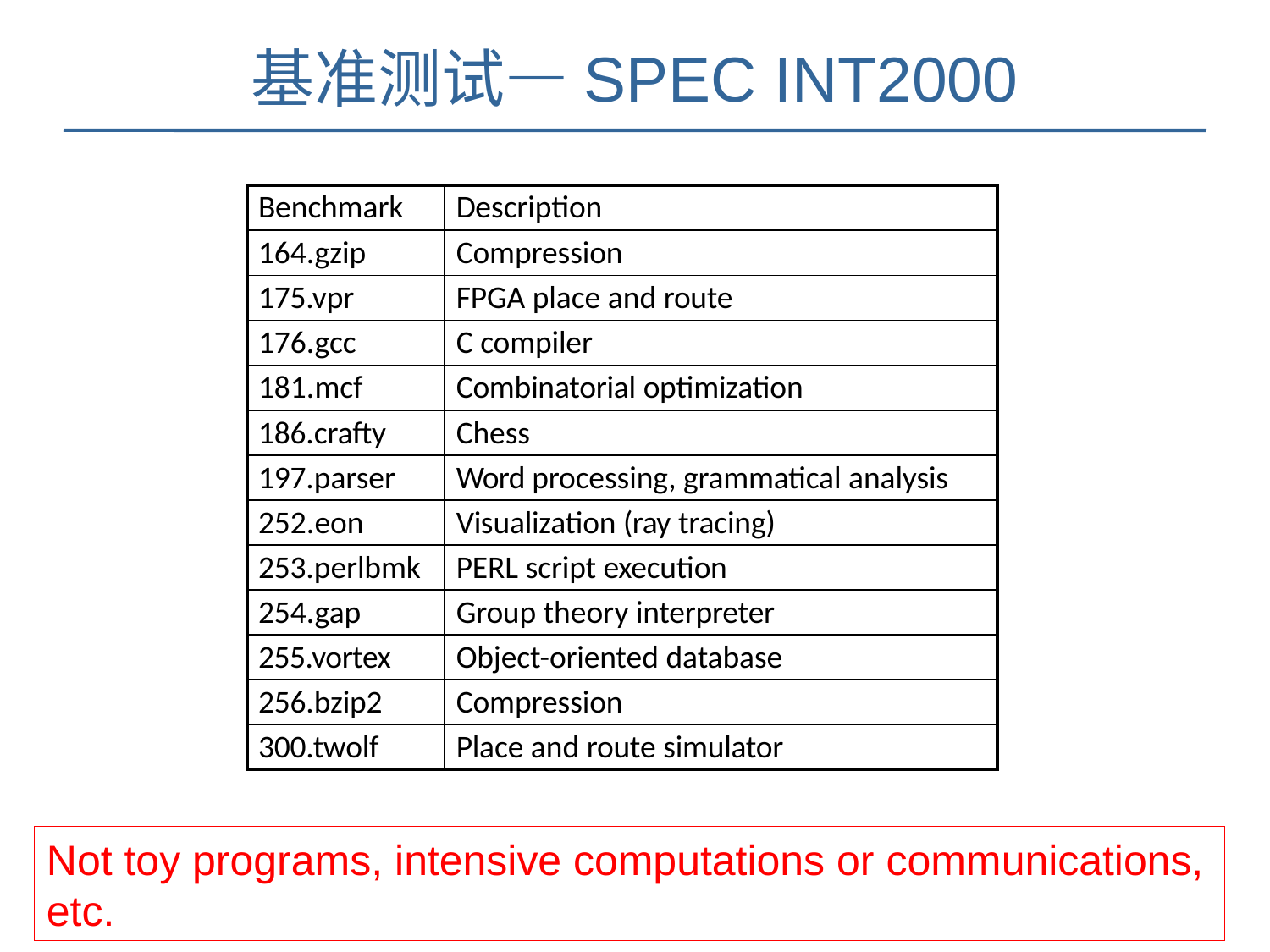

# 基准测试—SPEC INT2000
| Benchmark | Description |
| --- | --- |
| 164.gzip | Compression |
| 175.vpr | FPGA place and route |
| 176.gcc | C compiler |
| 181.mcf | Combinatorial optimization |
| 186.crafty | Chess |
| 197.parser | Word processing, grammatical analysis |
| 252.eon | Visualization (ray tracing) |
| 253.perlbmk | PERL script execution |
| 254.gap | Group theory interpreter |
| 255.vortex | Object-oriented database |
| 256.bzip2 | Compression |
| 300.twolf | Place and route simulator |
Not toy programs, intensive computations or communications, etc.